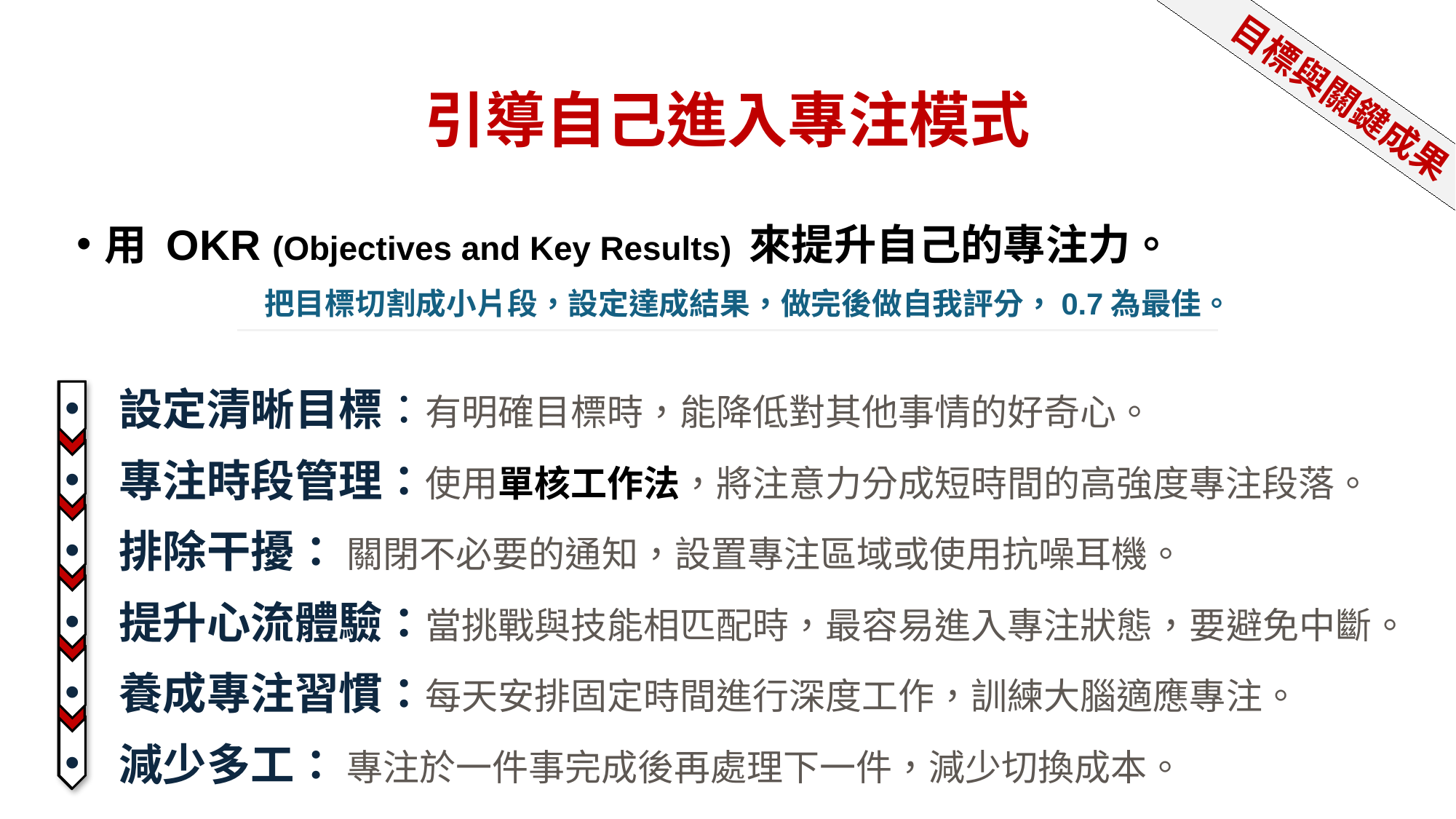

# 引導自己進入專注模式
目標與關鍵成果
用 OKR (Objectives and Key Results) 來提升自己的專注力。
把目標切割成小片段，設定達成結果，做完後做自我評分，0.7為最佳。
   設定清晰目標：有明確目標時，能降低對其他事情的好奇心。
   專注時段管理：使用單核工作法，將注意力分成短時間的高強度專注段落。
   排除干擾： 關閉不必要的通知，設置專注區域或使用抗噪耳機。
   提升心流體驗：當挑戰與技能相匹配時，最容易進入專注狀態，要避免中斷。
   養成專注習慣：每天安排固定時間進行深度工作，訓練大腦適應專注。
   減少多工： 專注於一件事完成後再處理下一件，減少切換成本。